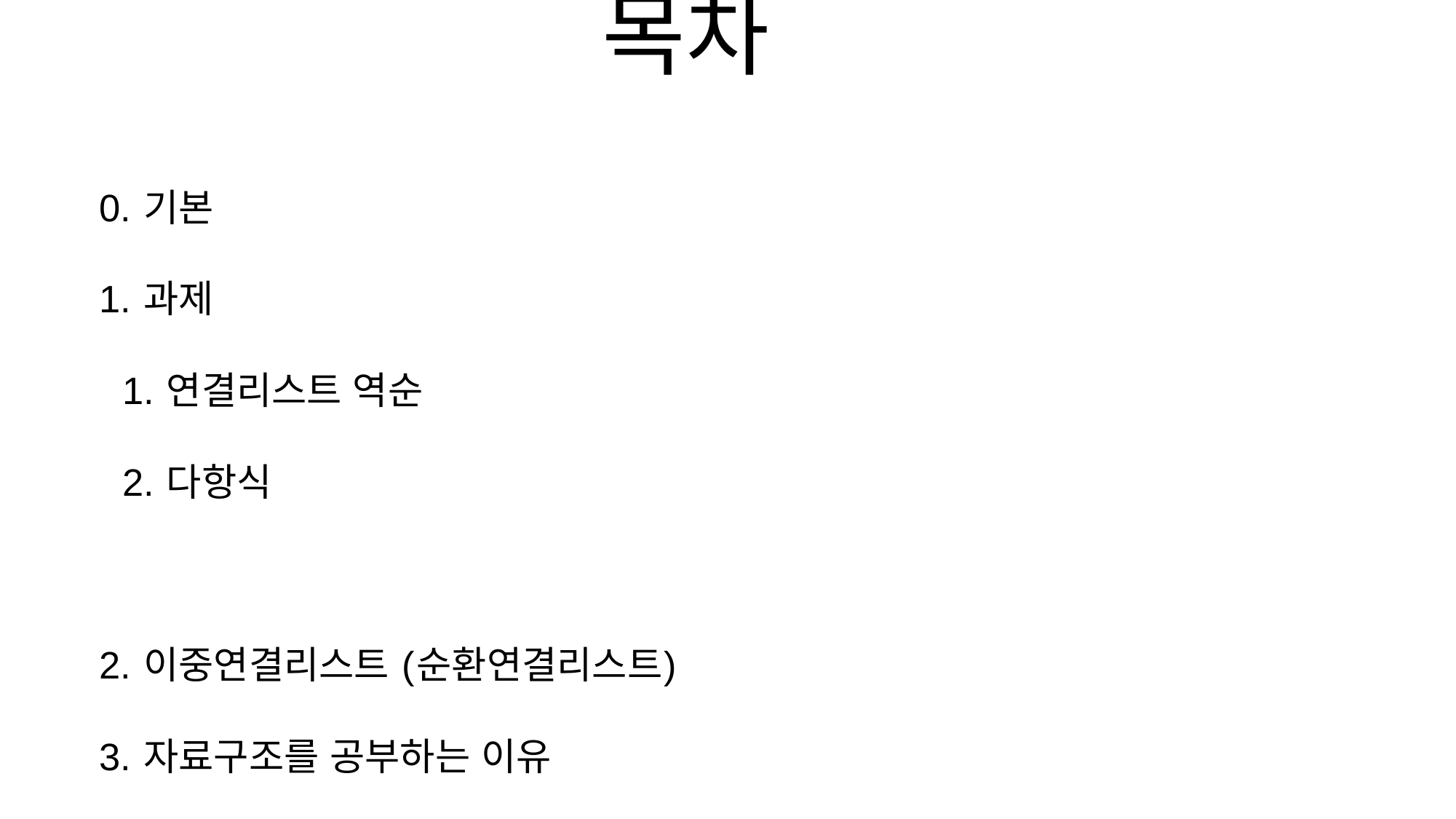

# 목차

0. 기본
1. 과제
	1. 연결리스트 역순
	2. 다항식

2. 이중연결리스트 (순환연결리스트)
3. 자료구조를 공부하는 이유